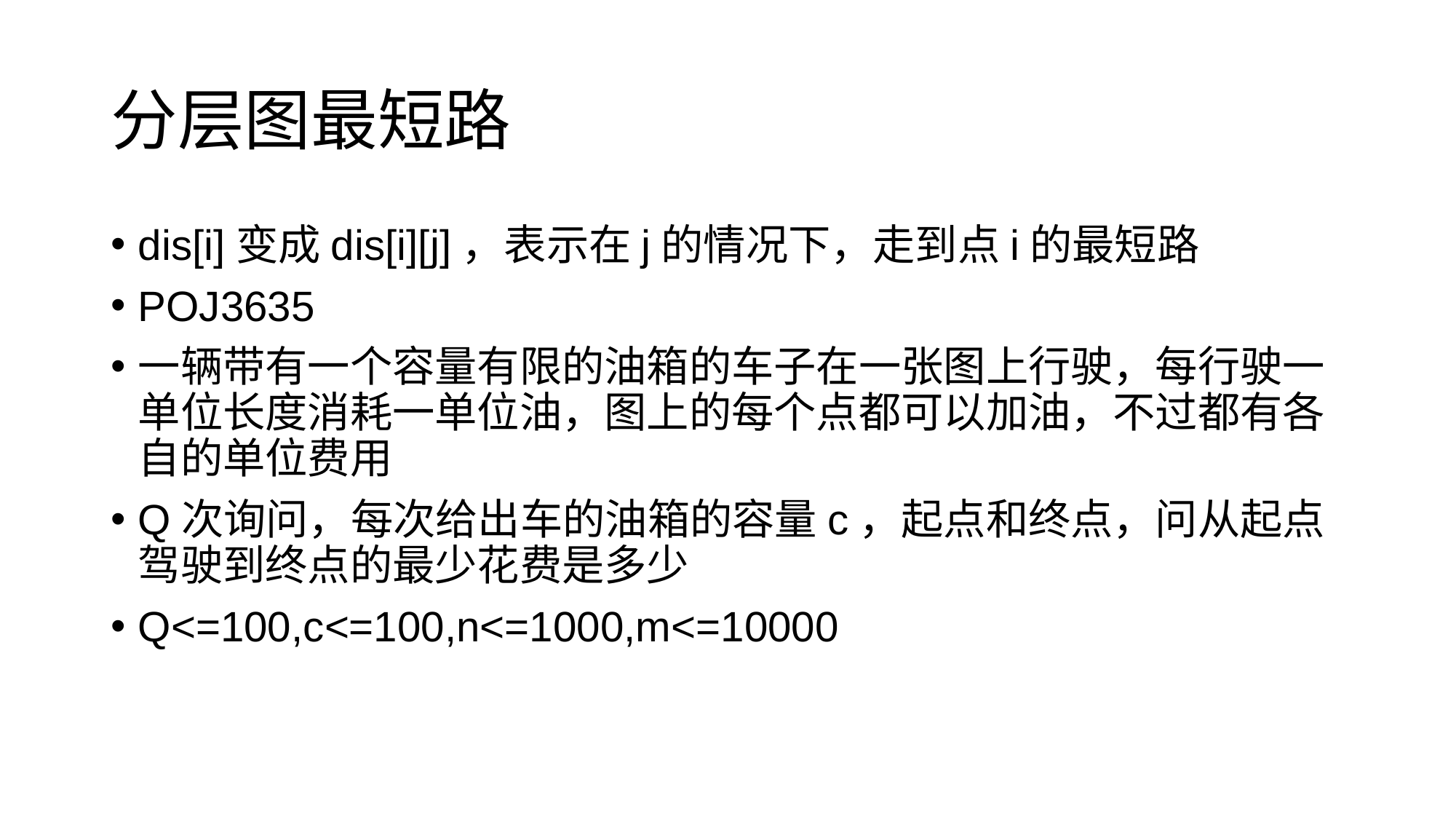

# 分层图最短路
dis[i]变成dis[i][j]，表示在j的情况下，走到点i的最短路
POJ3635
一辆带有一个容量有限的油箱的车子在一张图上行驶，每行驶一单位长度消耗一单位油，图上的每个点都可以加油，不过都有各自的单位费用
Q次询问，每次给出车的油箱的容量c，起点和终点，问从起点驾驶到终点的最少花费是多少
Q<=100,c<=100,n<=1000,m<=10000